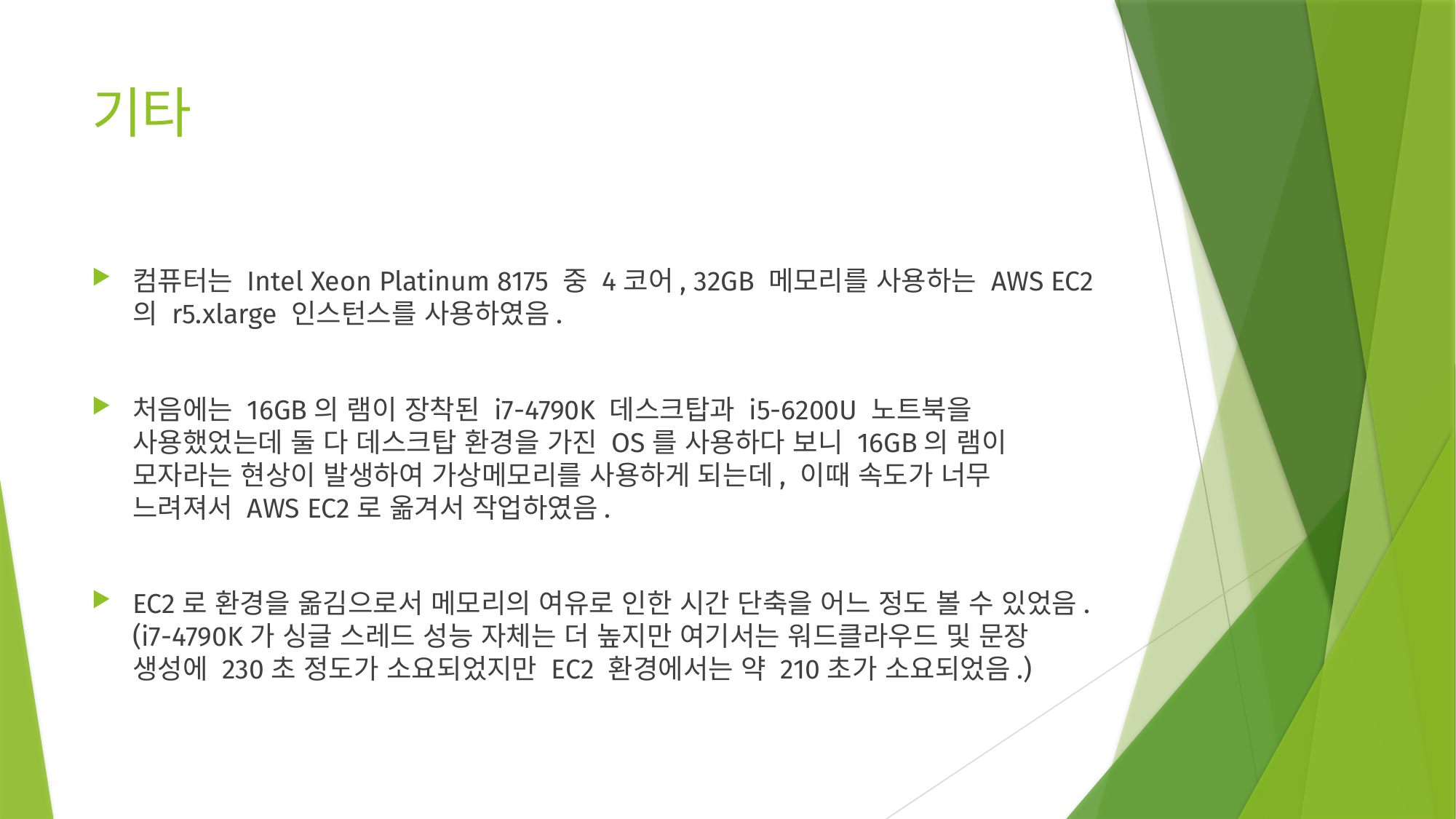

# 기타
컴퓨터는 Intel Xeon Platinum 8175 중 4코어, 32GB 메모리를 사용하는 AWS EC2의 r5.xlarge 인스턴스를 사용하였음.

처음에는 16GB의 램이 장착된 i7-4790K 데스크탑과 i5-6200U 노트북을 사용했었는데 둘 다 데스크탑 환경을 가진 OS를 사용하다 보니 16GB의 램이 모자라는 현상이 발생하여 가상메모리를 사용하게 되는데, 이때 속도가 너무 느려져서 AWS EC2로 옮겨서 작업하였음.

EC2로 환경을 옮김으로서 메모리의 여유로 인한 시간 단축을 어느 정도 볼 수 있었음. (i7-4790K가 싱글 스레드 성능 자체는 더 높지만 여기서는 워드클라우드 및 문장 생성에 230초 정도가 소요되었지만 EC2 환경에서는 약 210초가 소요되었음.)